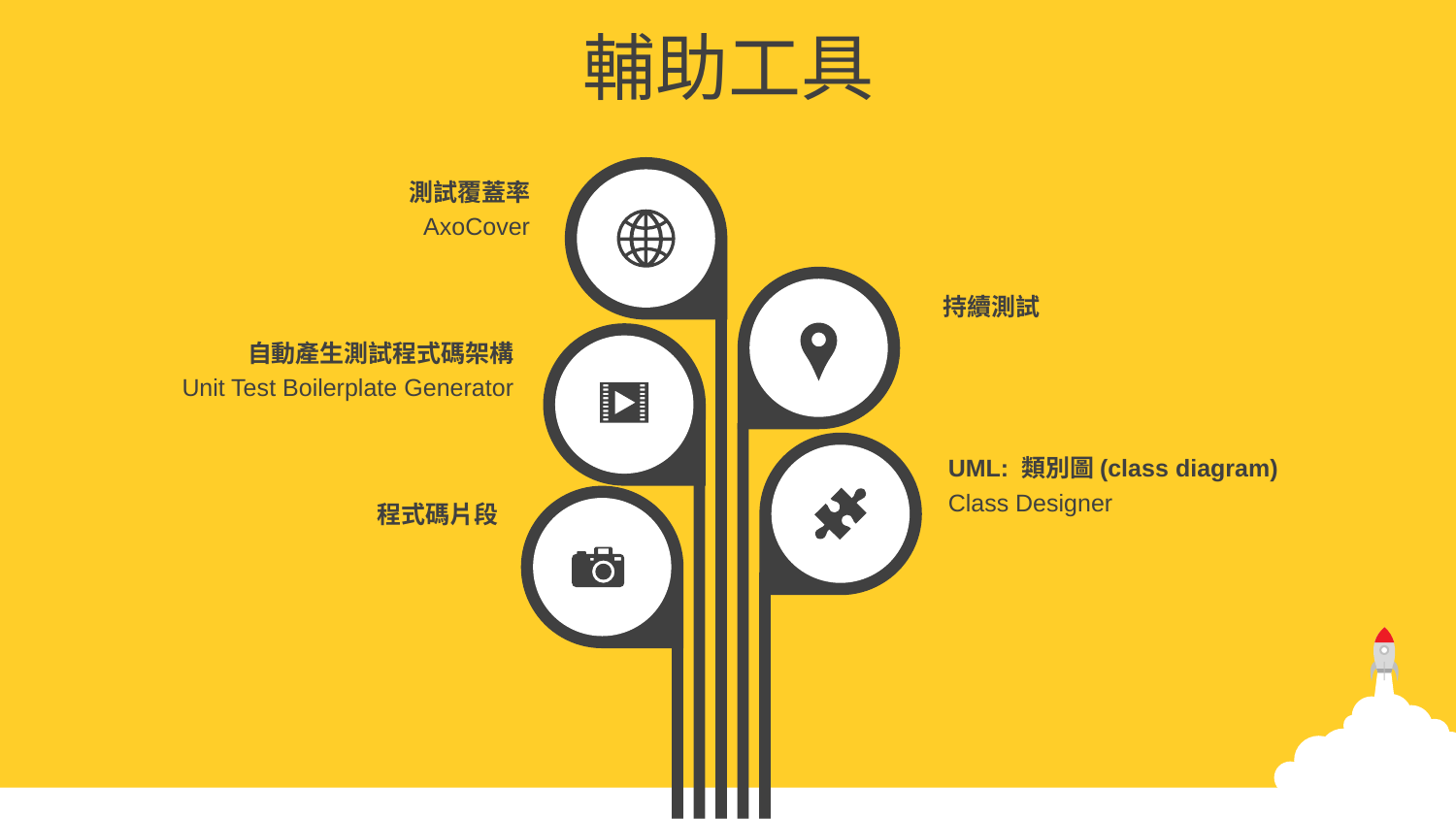

輔助工具

測試覆蓋率
AxoCover

持續測試

自動產生測試程式碼架構
Unit Test Boilerplate Generator

UML: 類別圖(class diagram)
Class Designer

程式碼片段